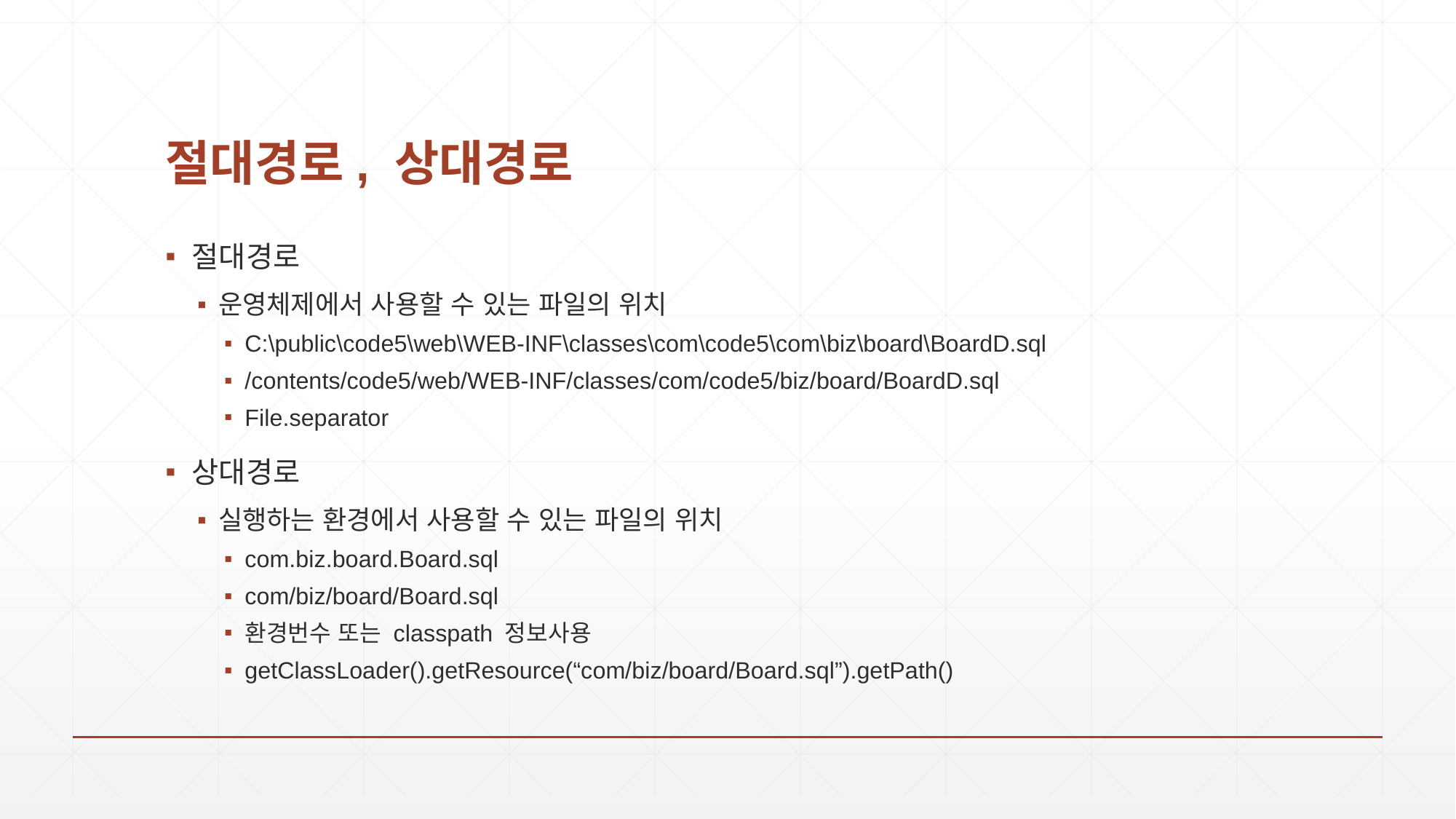

# 절대경로, 상대경로
절대경로
운영체제에서 사용할 수 있는 파일의 위치
C:\public\code5\web\WEB-INF\classes\com\code5\com\biz\board\BoardD.sql
/contents/code5/web/WEB-INF/classes/com/code5/biz/board/BoardD.sql
File.separator
상대경로
실행하는 환경에서 사용할 수 있는 파일의 위치
com.biz.board.Board.sql
com/biz/board/Board.sql
환경번수 또는 classpath 정보사용
getClassLoader().getResource(“com/biz/board/Board.sql”).getPath()